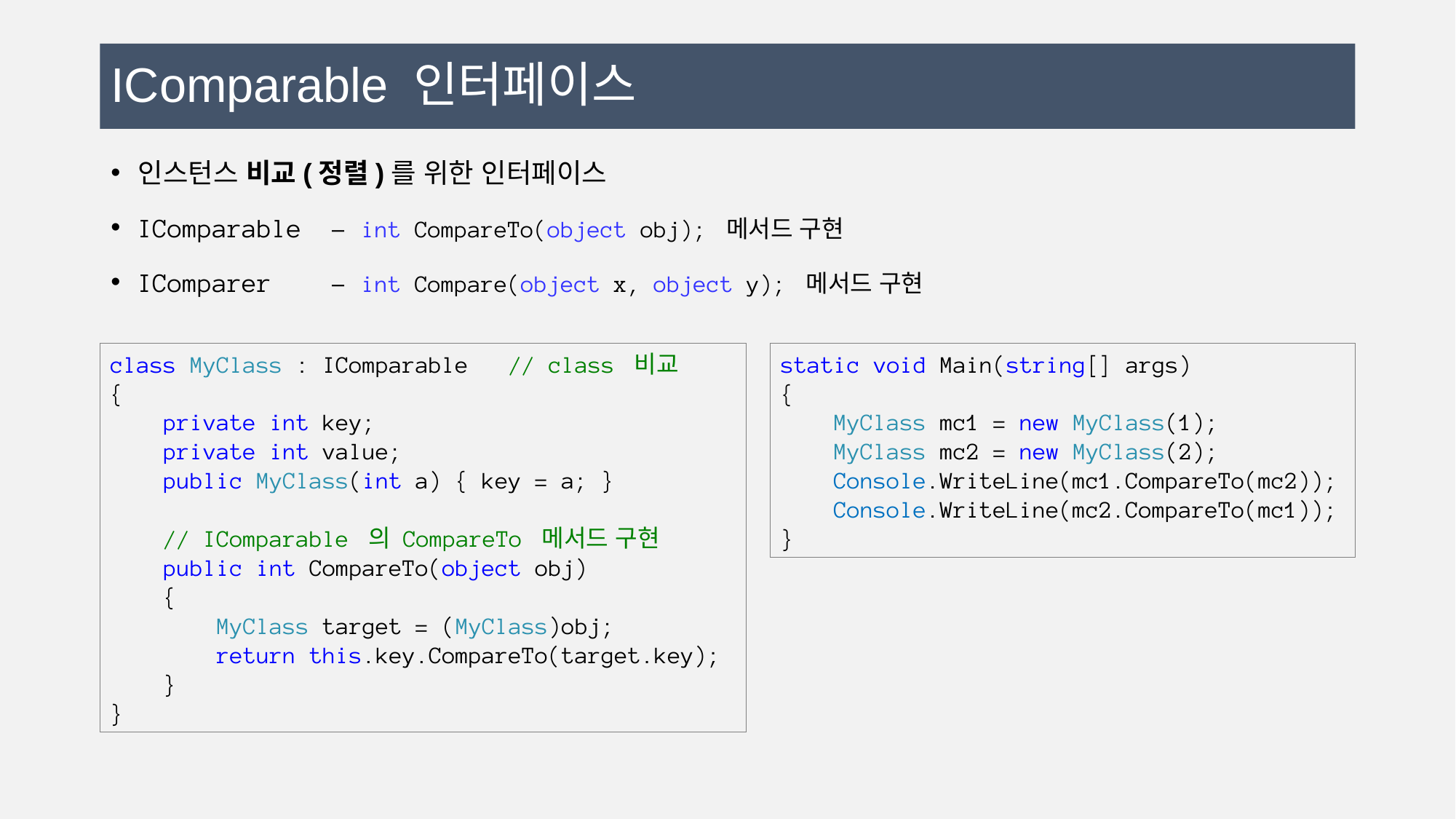

# IComparable 인터페이스
인스턴스 비교(정렬)를 위한 인터페이스
IComparable  - int CompareTo(object obj); 메서드 구현
IComparer    - int Compare(object x, object y); 메서드 구현
class MyClass : IComparable   // class 비교
{
    private int key;
    private int value;
    public MyClass(int a) { key = a; }

    // IComparable 의 CompareTo 메서드 구현
    public int CompareTo(object obj)
    {
        MyClass target = (MyClass)obj;
        return this.key.CompareTo(target.key);
    }
}
static void Main(string[] args)
{
    MyClass mc1 = new MyClass(1);
    MyClass mc2 = new MyClass(2);
    Console.WriteLine(mc1.CompareTo(mc2));
    Console.WriteLine(mc2.CompareTo(mc1));
}